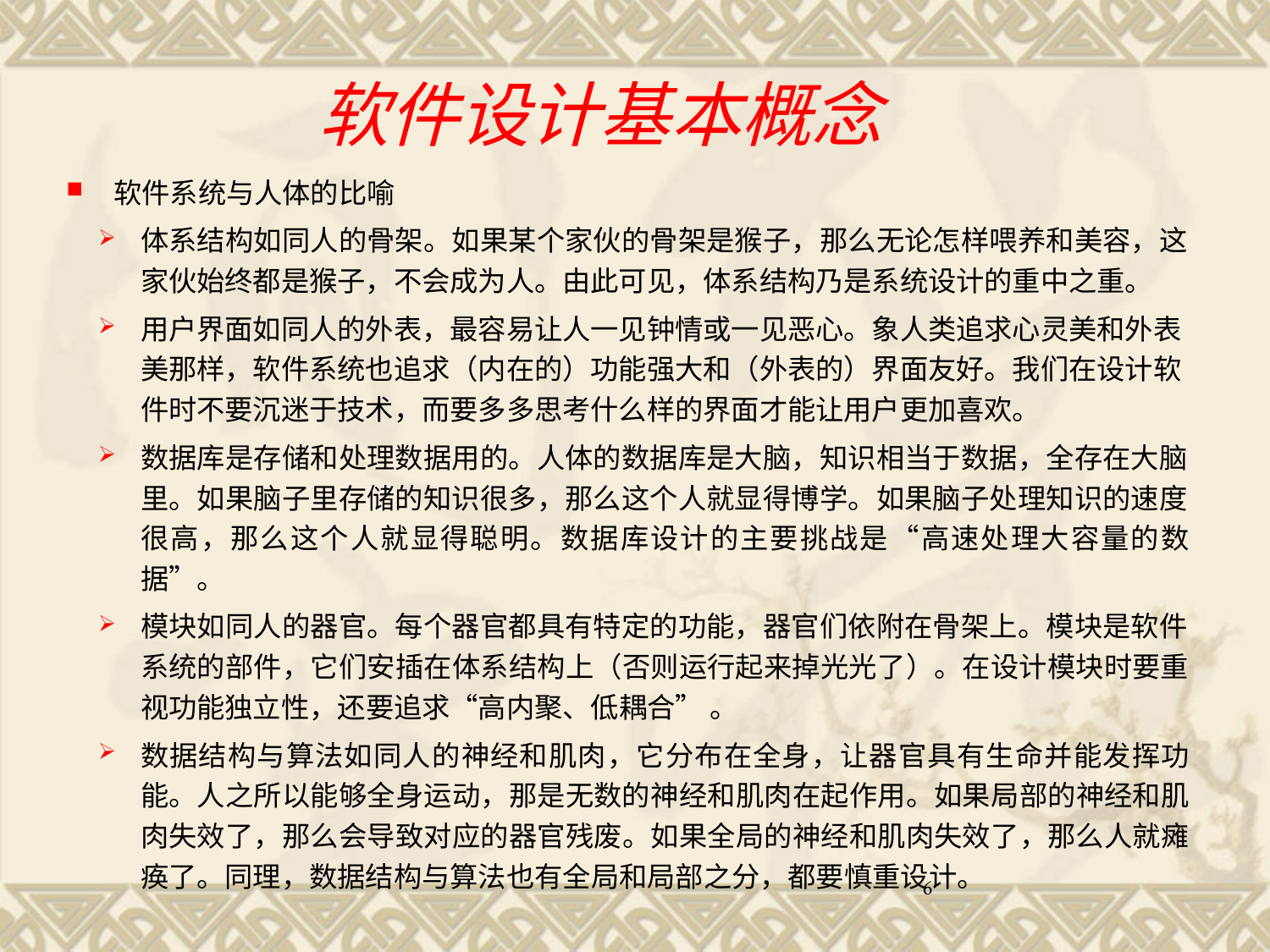

软件设计基本概念
软件系统与人体的比喻
体系结构如同人的骨架。如果某个家伙的骨架是猴子，那么无论怎样喂养和美容，这家伙始终都是猴子，不会成为人。由此可见，体系结构乃是系统设计的重中之重。
用户界面如同人的外表，最容易让人一见钟情或一见恶心。象人类追求心灵美和外表美那样，软件系统也追求（内在的）功能强大和（外表的）界面友好。我们在设计软件时不要沉迷于技术，而要多多思考什么样的界面才能让用户更加喜欢。
数据库是存储和处理数据用的。人体的数据库是大脑，知识相当于数据，全存在大脑里。如果脑子里存储的知识很多，那么这个人就显得博学。如果脑子处理知识的速度很高，那么这个人就显得聪明。数据库设计的主要挑战是“高速处理大容量的数据”。
模块如同人的器官。每个器官都具有特定的功能，器官们依附在骨架上。模块是软件系统的部件，它们安插在体系结构上（否则运行起来掉光光了）。在设计模块时要重视功能独立性，还要追求“高内聚、低耦合” 。
数据结构与算法如同人的神经和肌肉，它分布在全身，让器官具有生命并能发挥功能。人之所以能够全身运动，那是无数的神经和肌肉在起作用。如果局部的神经和肌肉失效了，那么会导致对应的器官残废。如果全局的神经和肌肉失效了，那么人就瘫痪了。同理，数据结构与算法也有全局和局部之分，都要慎重设计。
6